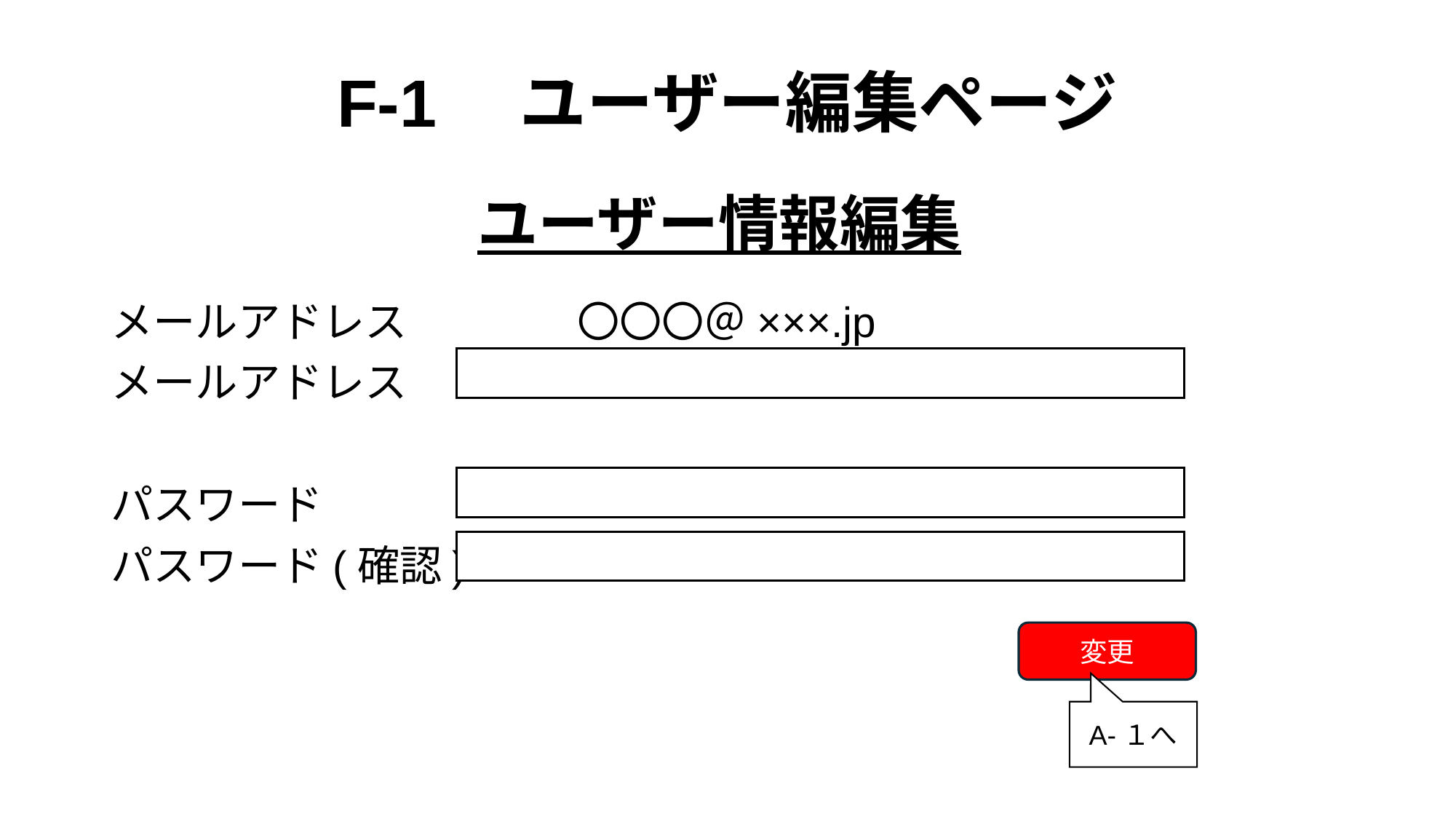

# F-1　ユーザー編集ページ

メールアドレス　　　　〇〇〇＠×××.jp
メールアドレス

パスワード
パスワード(確認)
ユーザー情報編集

変更
A-１へ